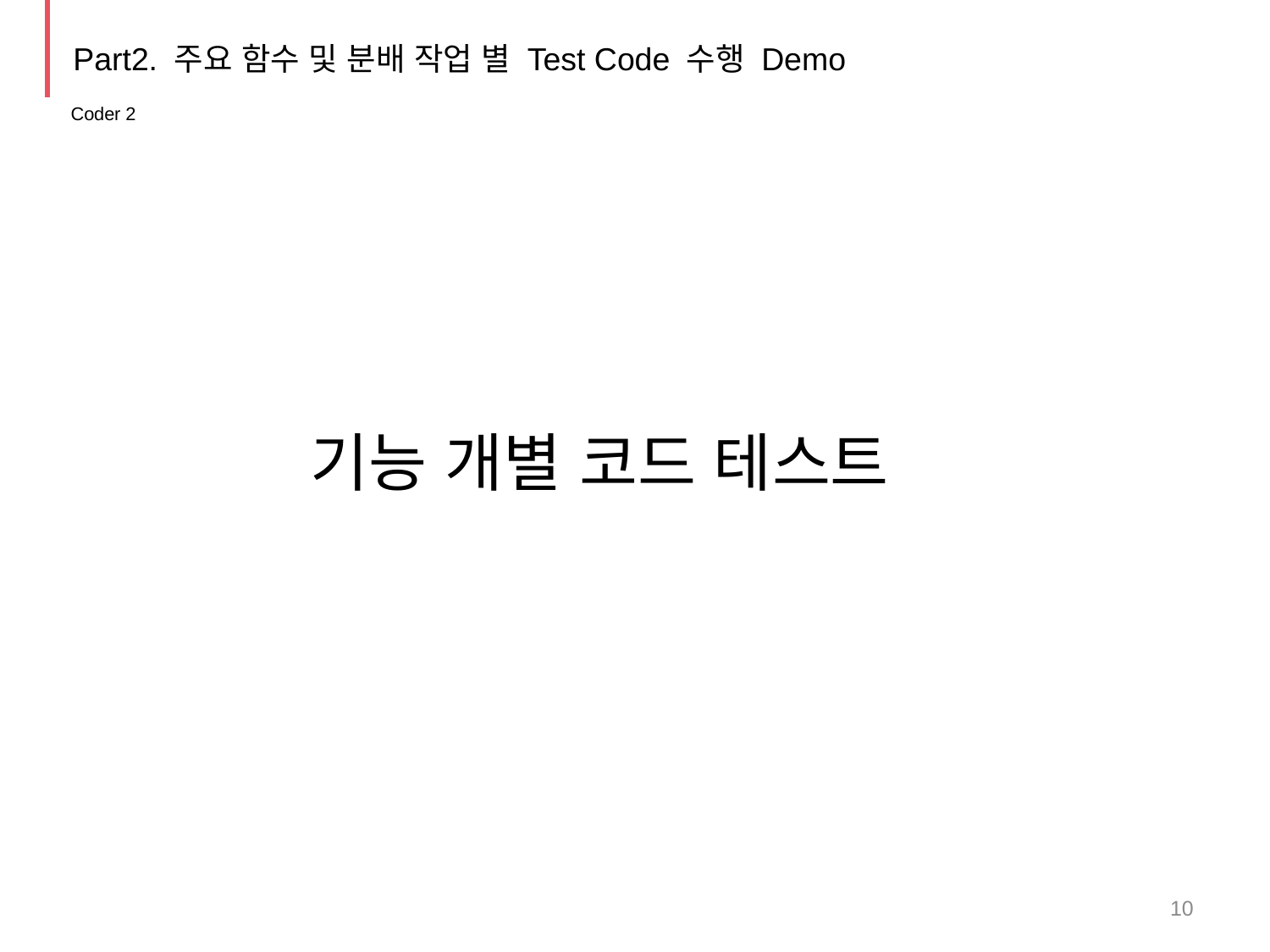

Part2. 주요 함수 및 분배 작업 별 Test Code 수행 Demo
  Coder 2

기능 개별 코드 테스트
10